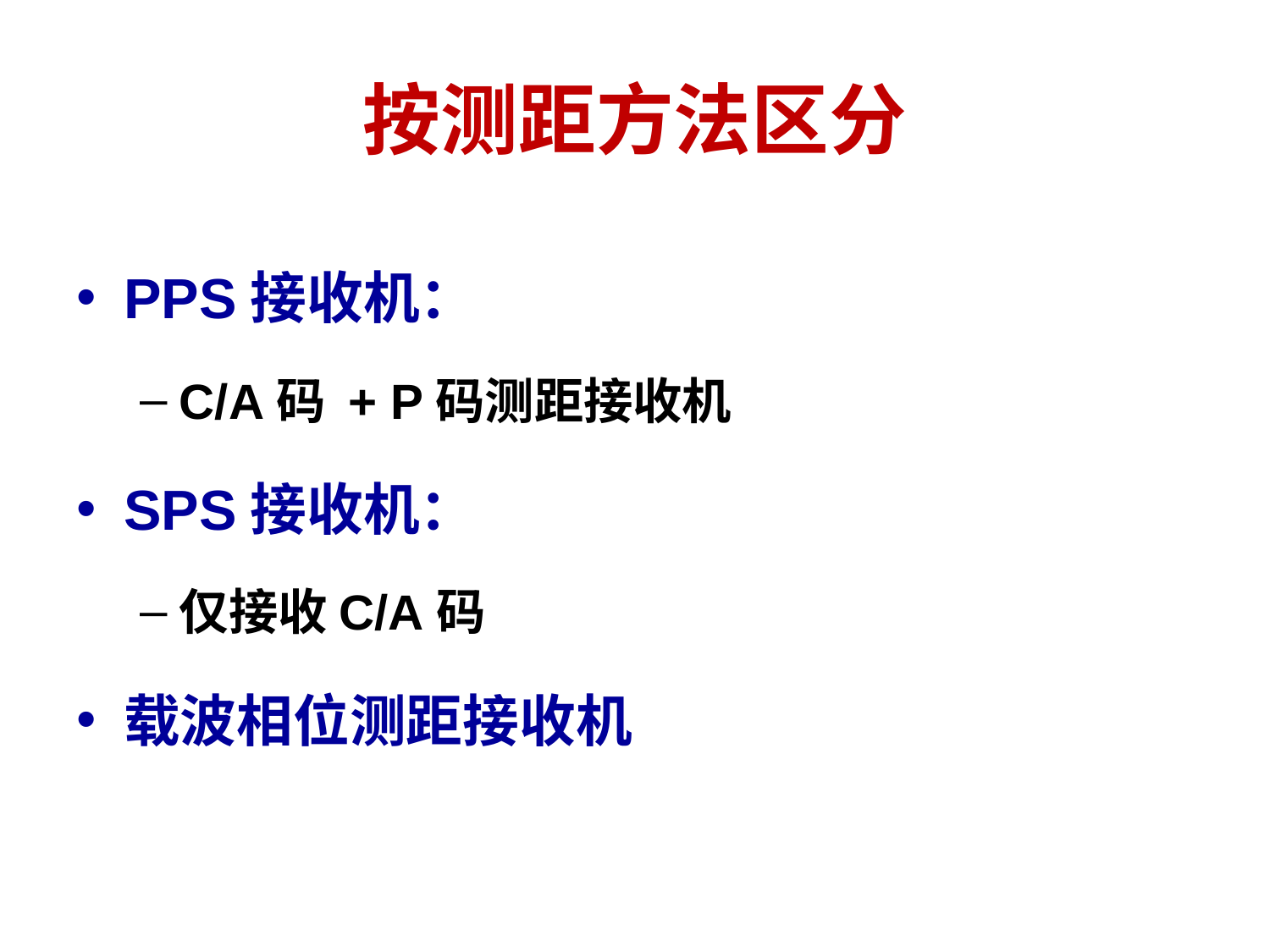

# 按测距方法区分
PPS接收机：
C/A码 + P码测距接收机
SPS接收机：
仅接收C/A码
载波相位测距接收机